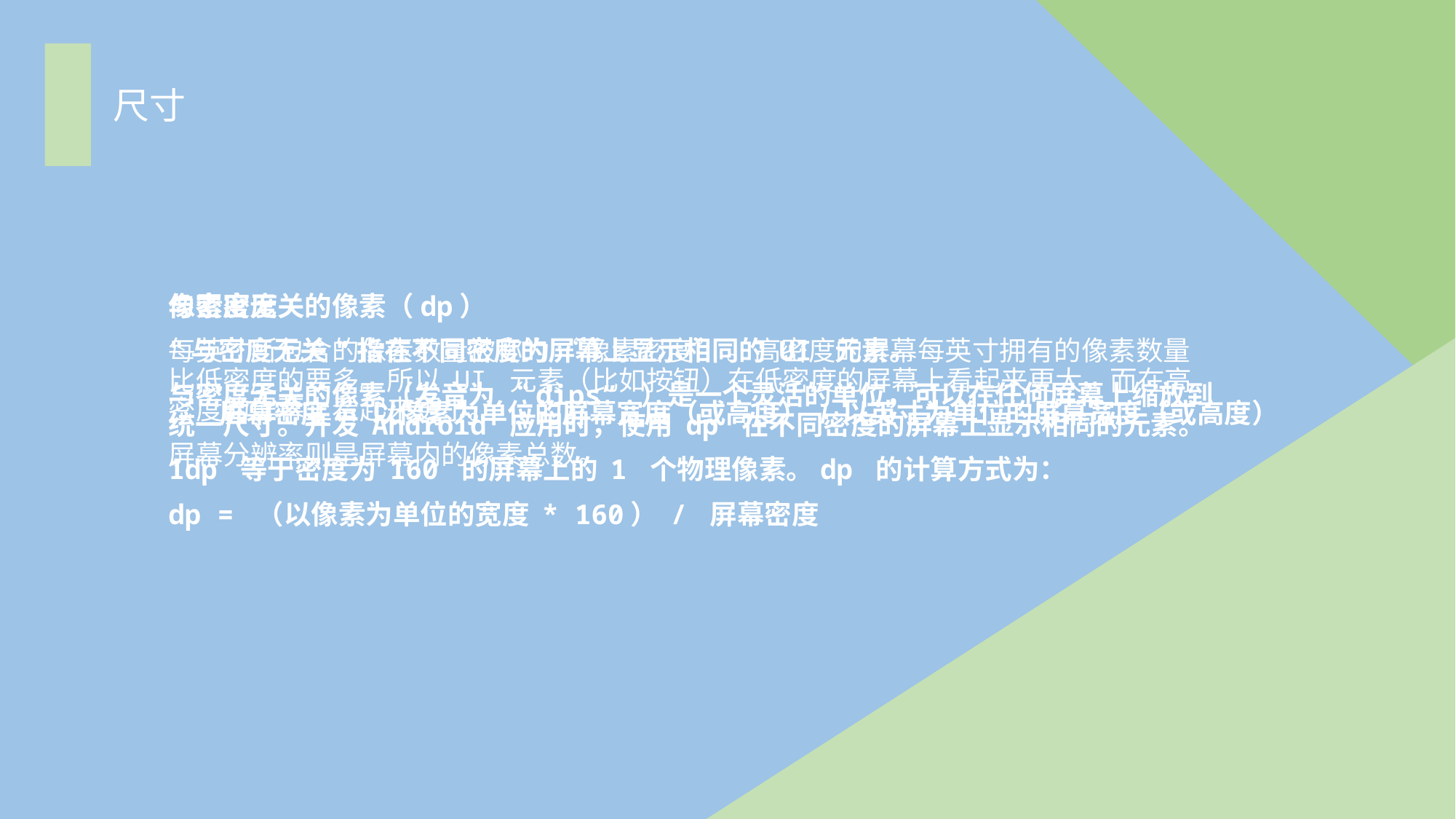

尺寸
像素密度
每英寸所包含的像素数量被称为 “像素密度” 。高密度的屏幕每英寸拥有的像素数量比低密度的要多。所以 UI 元素（比如按钮）在低密度的屏幕上看起来更大，而在高密度的屏幕上看起来更小。
屏幕分辨率则是屏幕内的像素总数。

与密度无关的像素（dp）
"与密度无关"指在不同密度的屏幕上显示相同的 UI 元素。
与密度无关的像素（发音为 “dips” ）是一个灵活的单位，可以在任何屏幕上缩放到统一尺寸。开发 Android 应用时，使用 dp 在不同密度的屏幕上显示相同的元素。
1dp 等于密度为 160 的屏幕上的 1 个物理像素。dp 的计算方式为：
dp = （以像素为单位的宽度 * 160） / 屏幕密度

屏幕密度 = 以像素为单位的屏幕宽度（或高度） / 以英寸为单位的屏幕宽度（或高度）